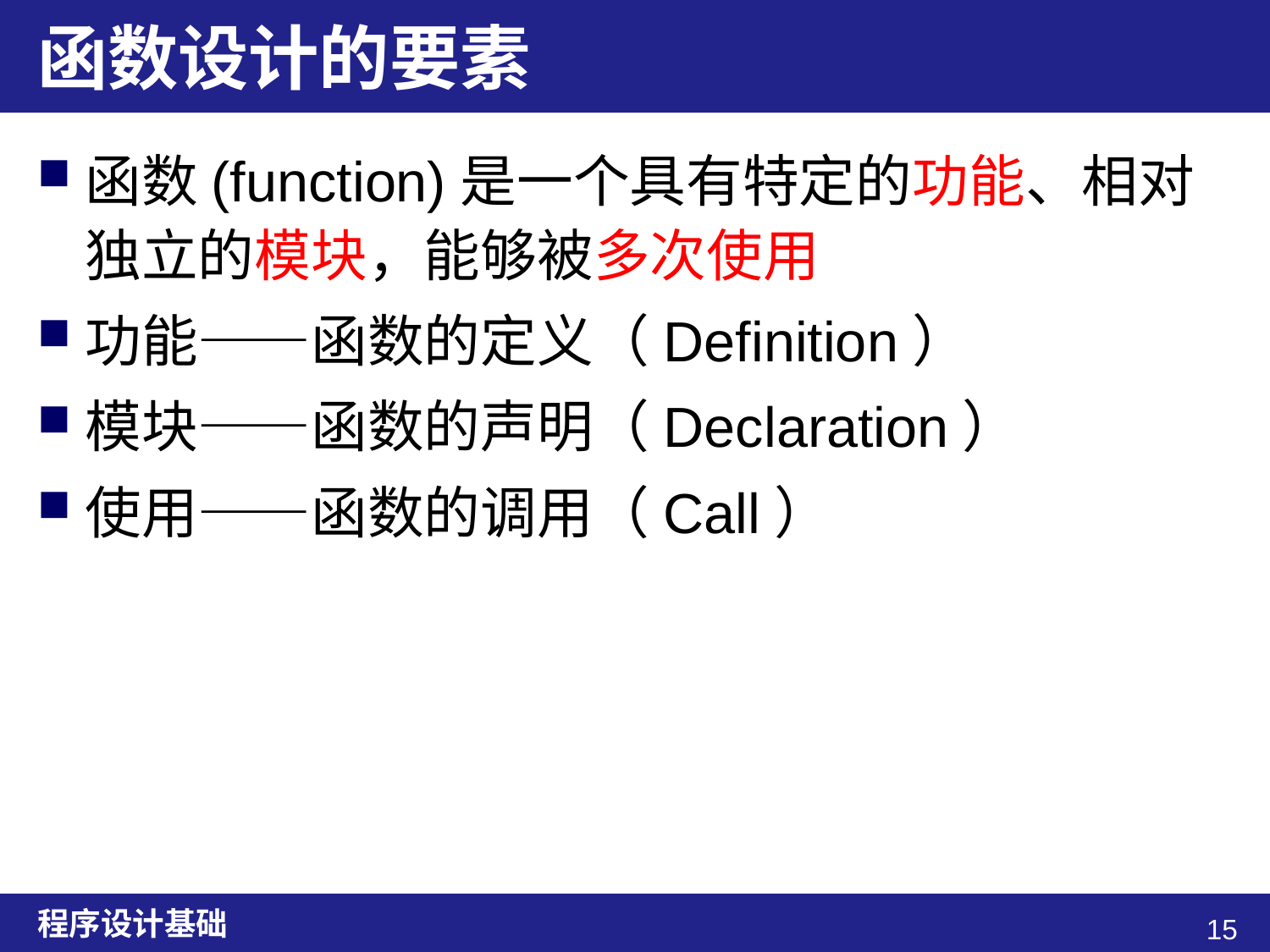

# 函数设计的要素
函数(function)是一个具有特定的功能、相对独立的模块，能够被多次使用
功能——函数的定义（Definition）
模块——函数的声明（Declaration）
使用——函数的调用（Call）